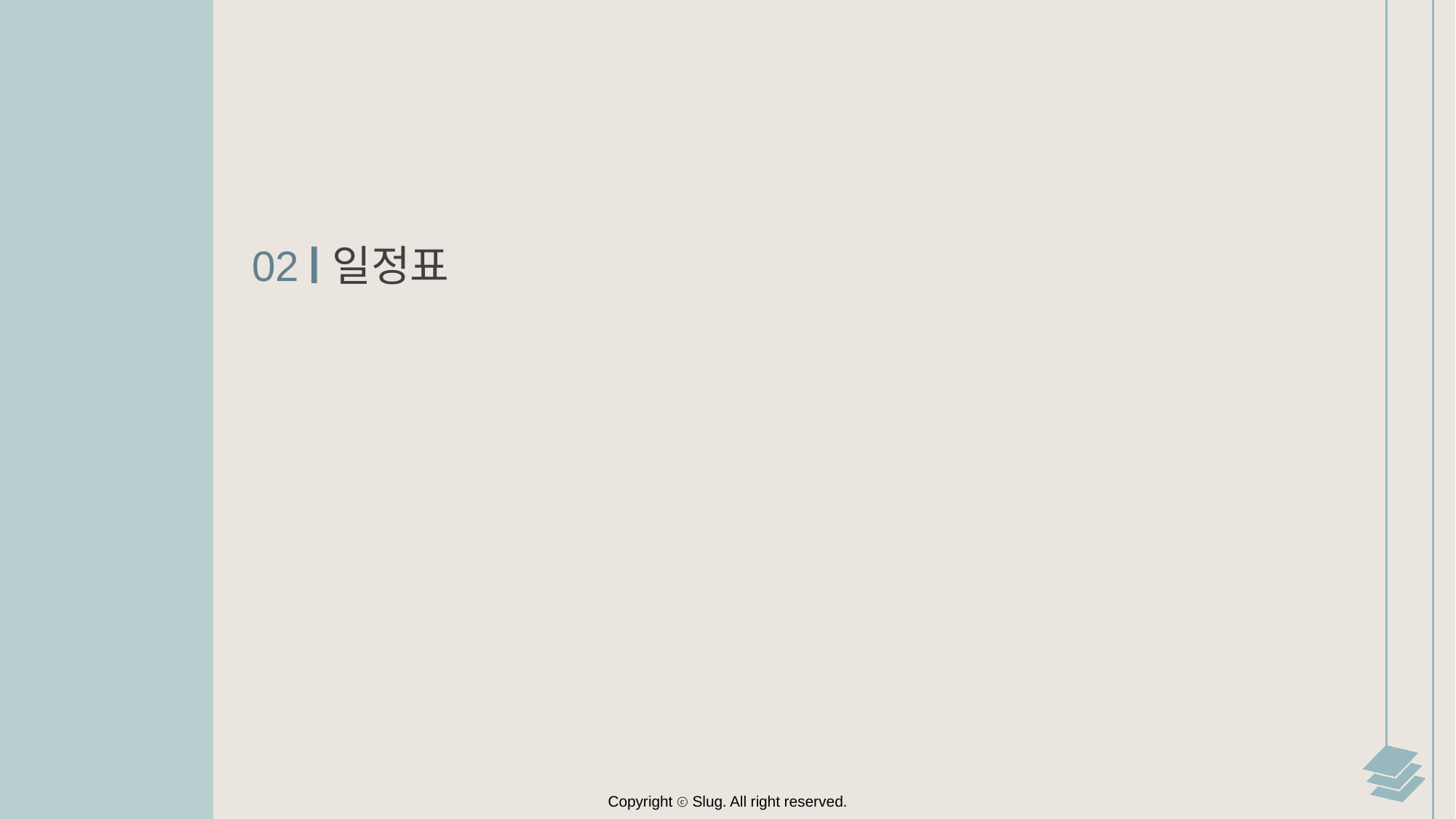

02
일정표

Copyright ⓒ Slug. All right reserved.